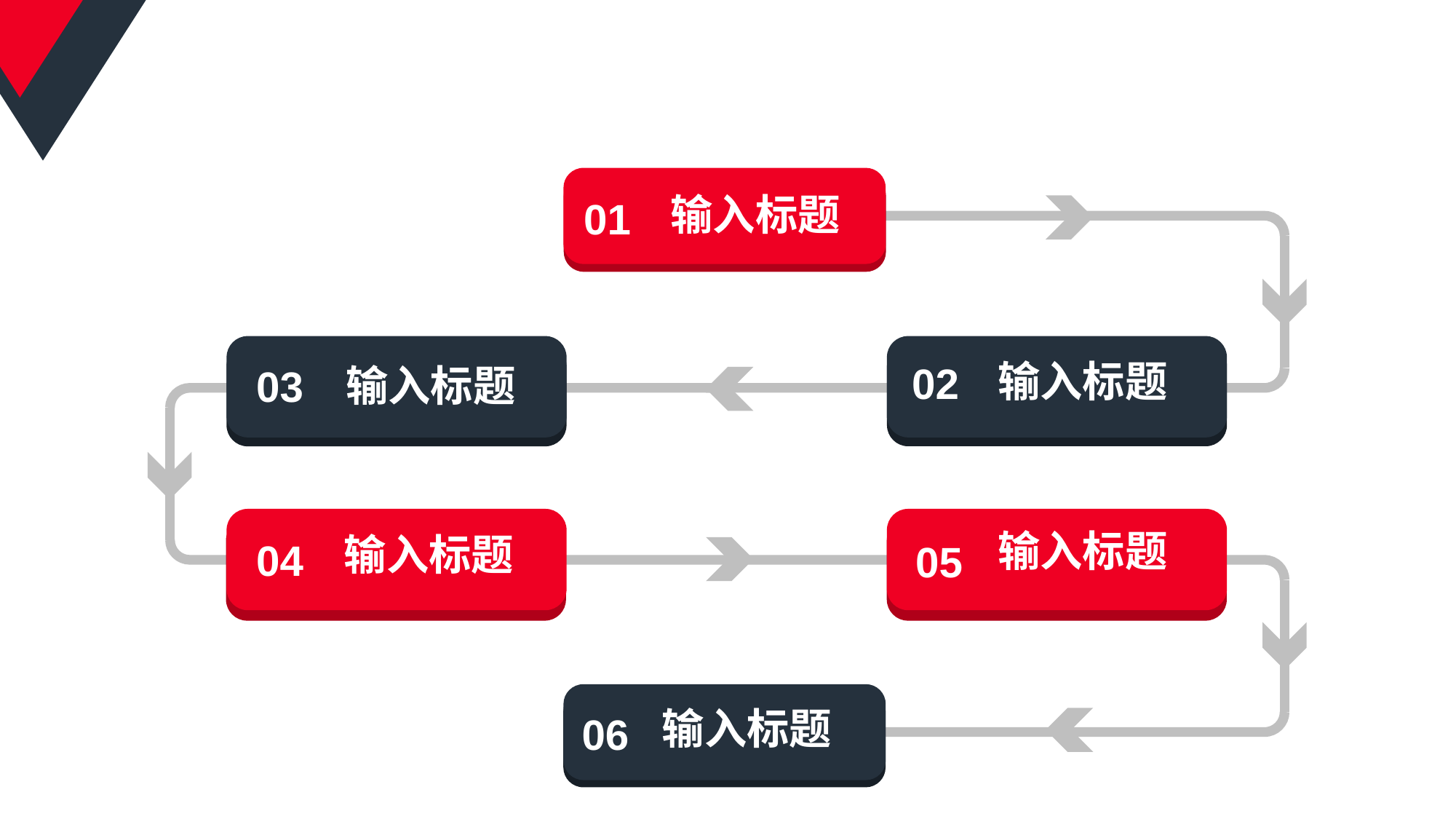

#

输入标题
01

输入标题
03

输入标题
02

输入标题
04

输入标题

05

输入标题
06